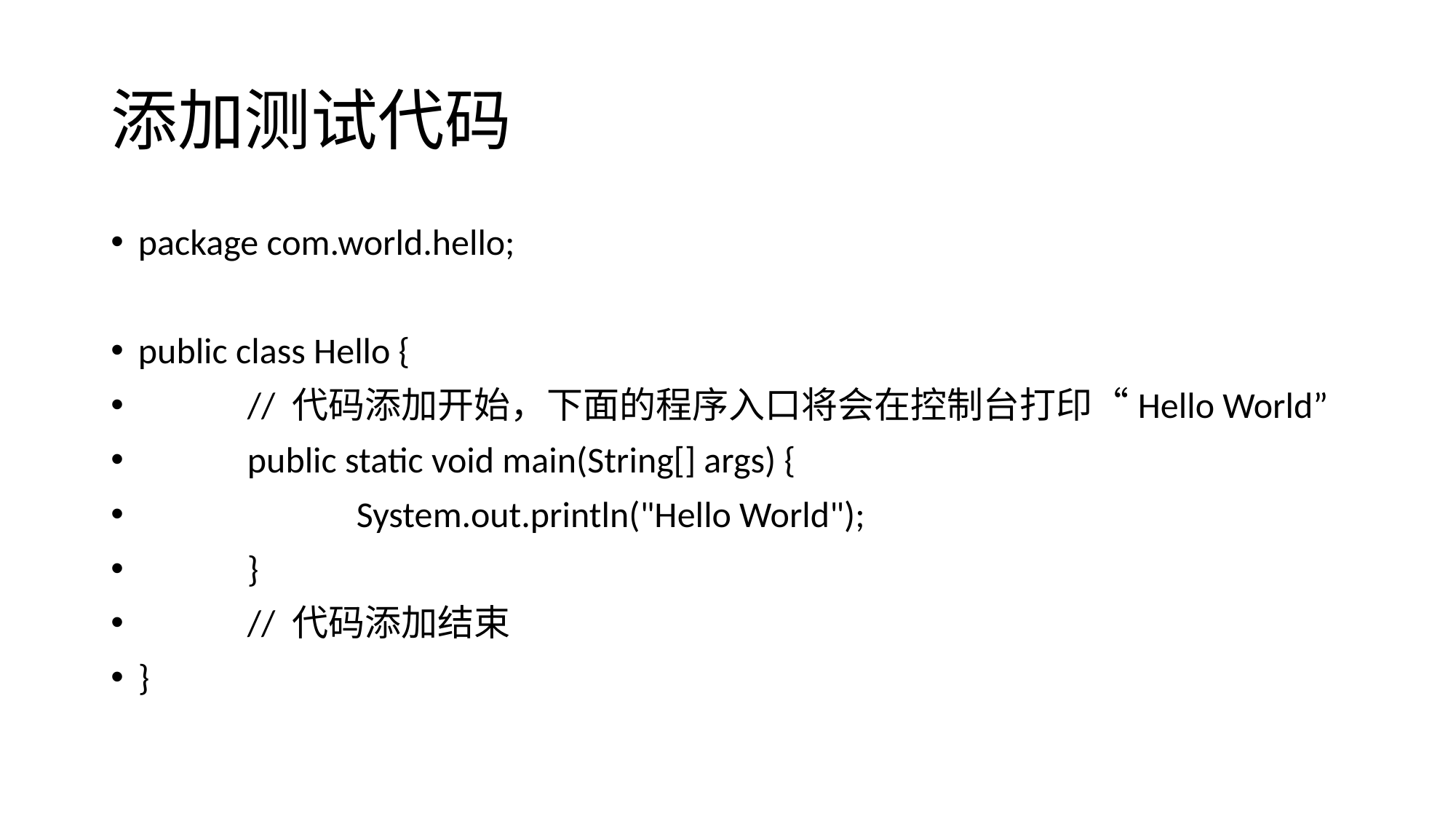

# 添加测试代码
package com.world.hello;

public class Hello {
	// 代码添加开始，下面的程序入口将会在控制台打印“Hello World”
	public static void main(String[] args) {
		System.out.println("Hello World");
	}
	// 代码添加结束
}